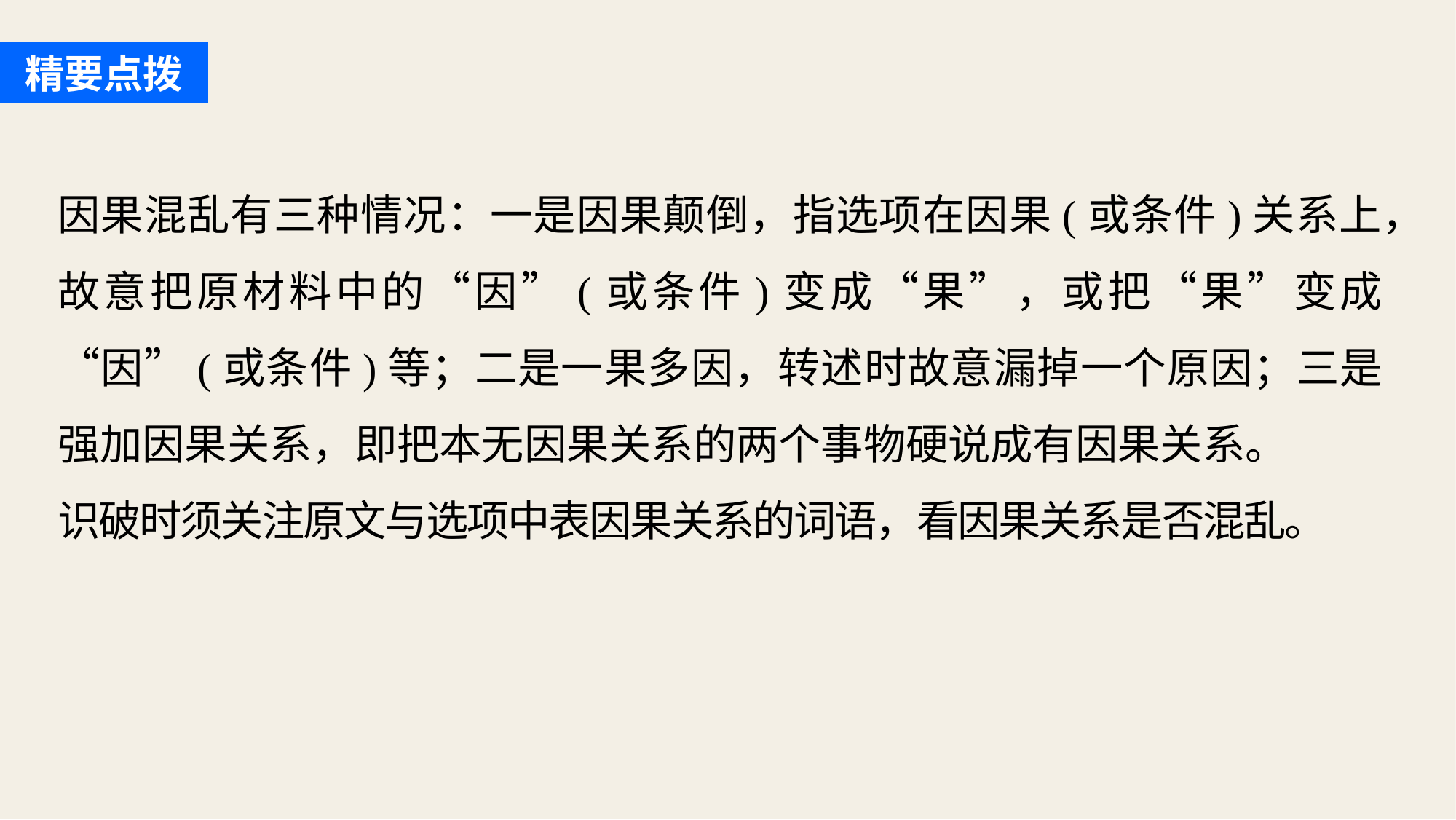

精要点拨
因果混乱有三种情况：一是因果颠倒，指选项在因果(或条件)关系上，故意把原材料中的“因”(或条件)变成“果”，或把“果”变成“因”(或条件)等；二是一果多因，转述时故意漏掉一个原因；三是强加因果关系，即把本无因果关系的两个事物硬说成有因果关系。
识破时须关注原文与选项中表因果关系的词语，看因果关系是否混乱。